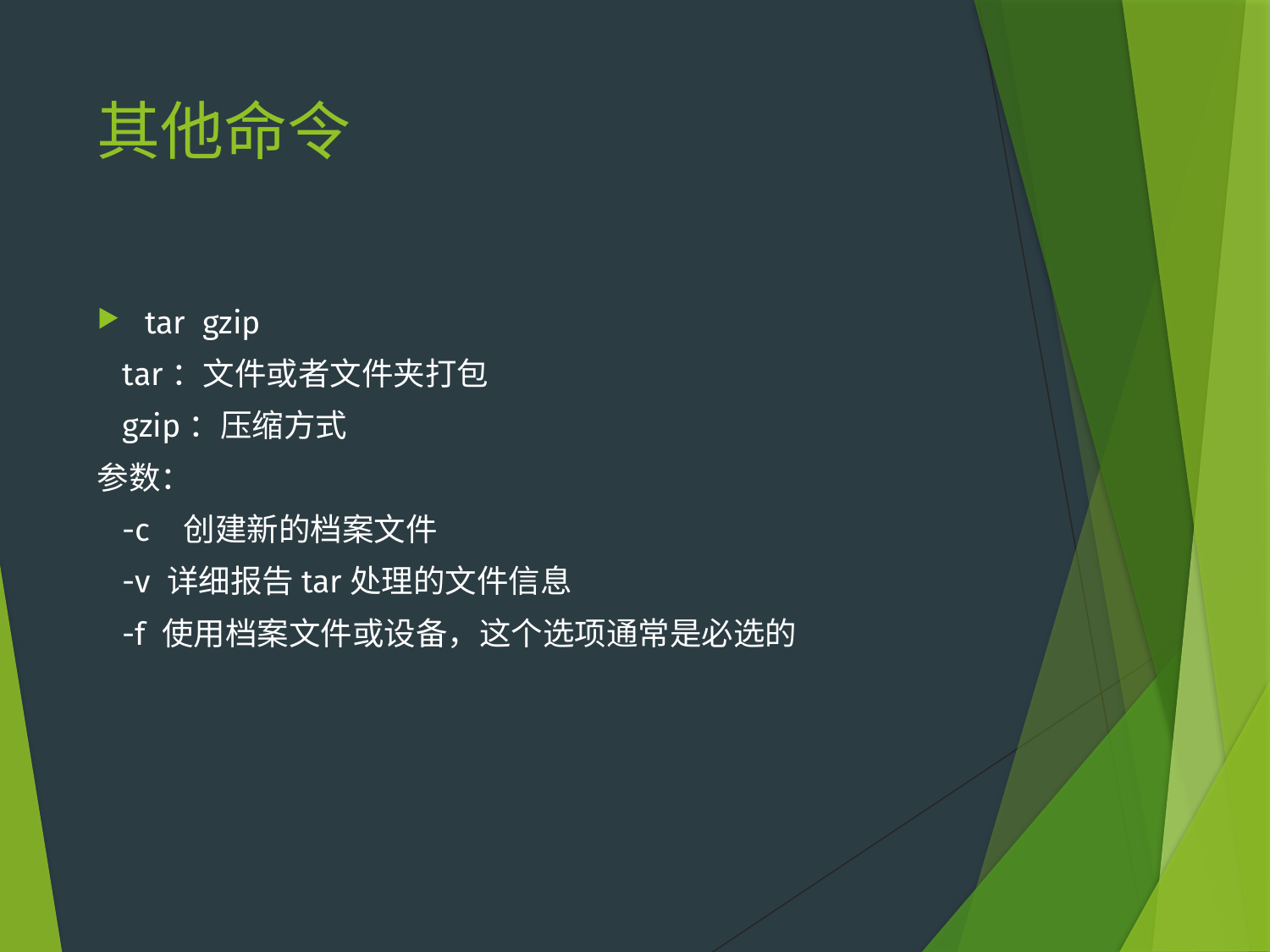

# 其他命令
tar  gzip
   tar：文件或者文件夹打包
   gzip：压缩方式
参数：
   -c   创建新的档案文件
   -v 详细报告tar处理的文件信息
   -f 使用档案文件或设备，这个选项通常是必选的